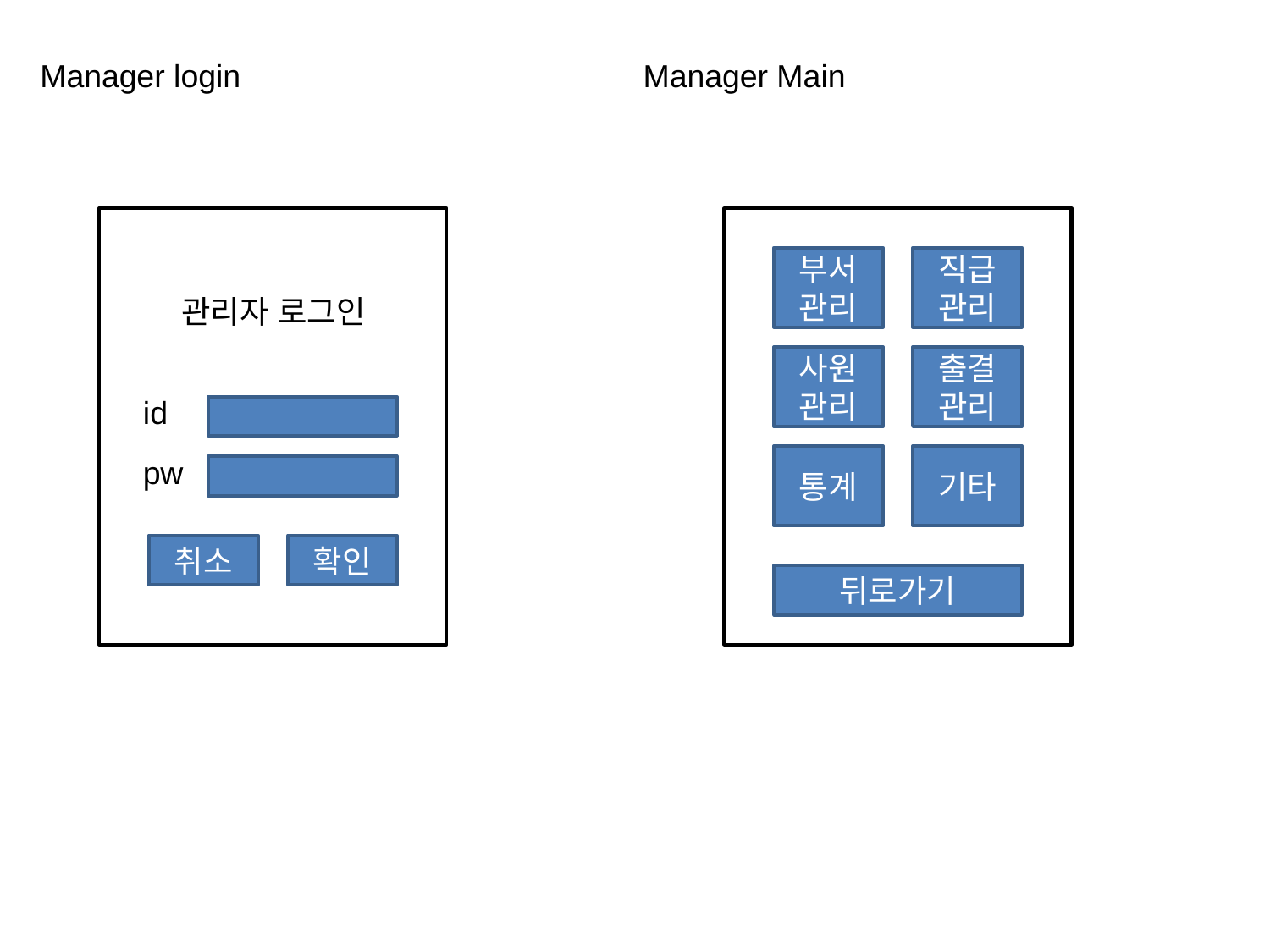

Manager login
Manager Main

부서관리
직급관리
관리자 로그인
사원관리
출결관리
id

pw
통계
기타

취소
확인
뒤로가기